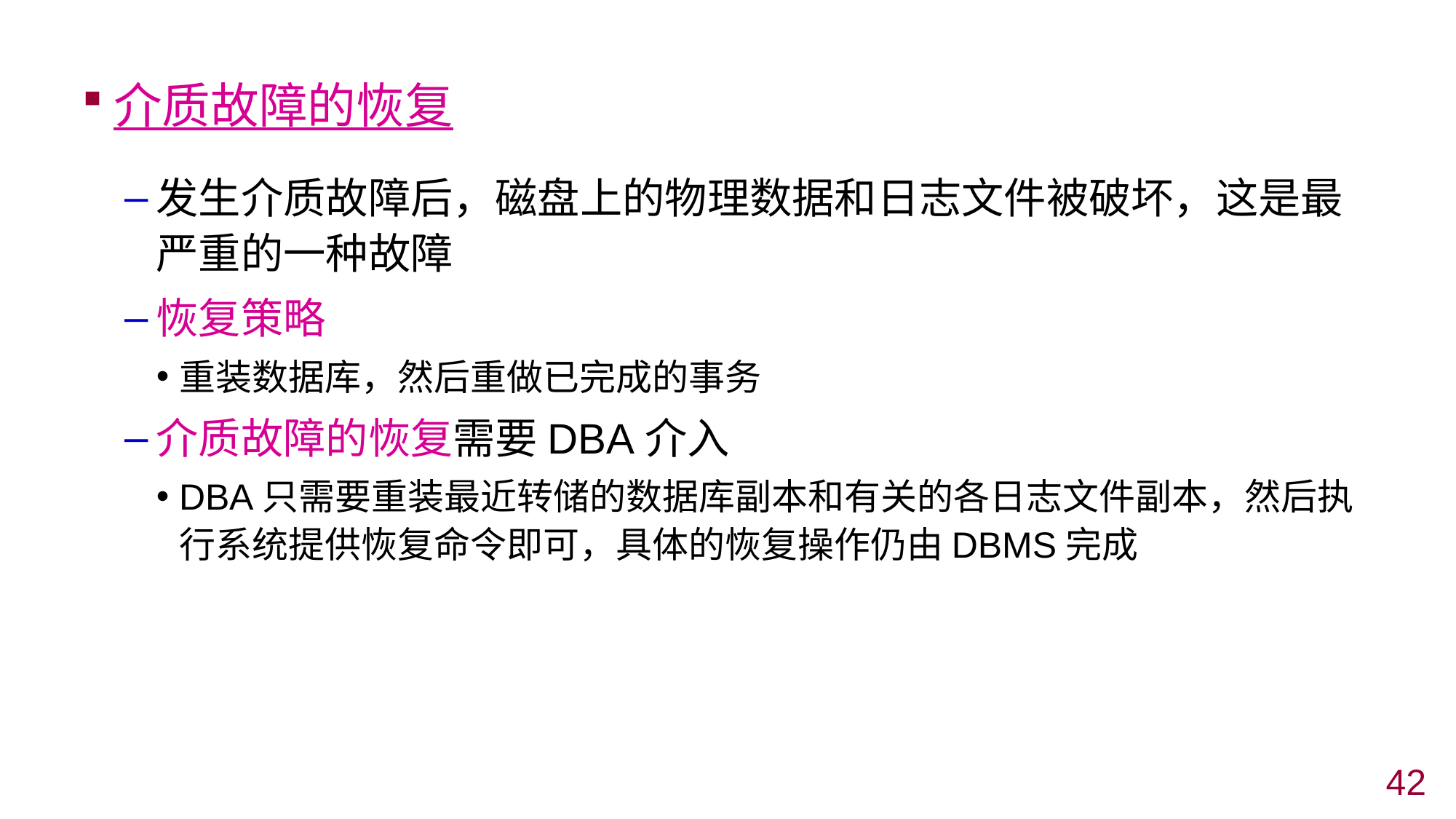

介质故障的恢复

发生介质故障后，磁盘上的物理数据和日志文件被破坏，这是最严重的一种故障
恢复策略
重装数据库，然后重做已完成的事务
介质故障的恢复需要DBA介入
DBA只需要重装最近转储的数据库副本和有关的各日志文件副本，然后执行系统提供恢复命令即可，具体的恢复操作仍由DBMS完成

42